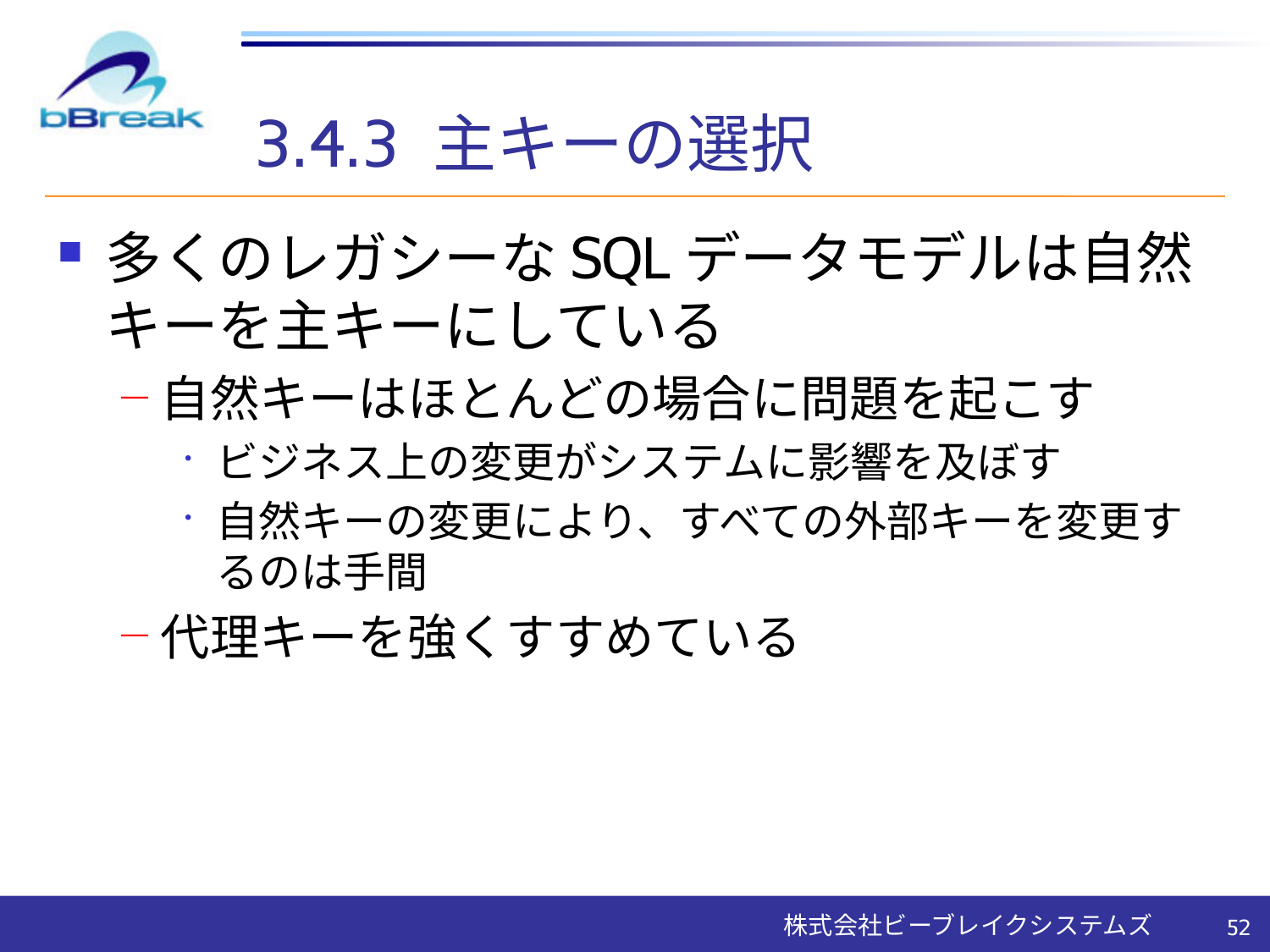

# 3.4.3 主キーの選択
多くのレガシーなSQLデータモデルは自然キーを主キーにしている
自然キーはほとんどの場合に問題を起こす
ビジネス上の変更がシステムに影響を及ぼす
自然キーの変更により、すべての外部キーを変更するのは手間
代理キーを強くすすめている